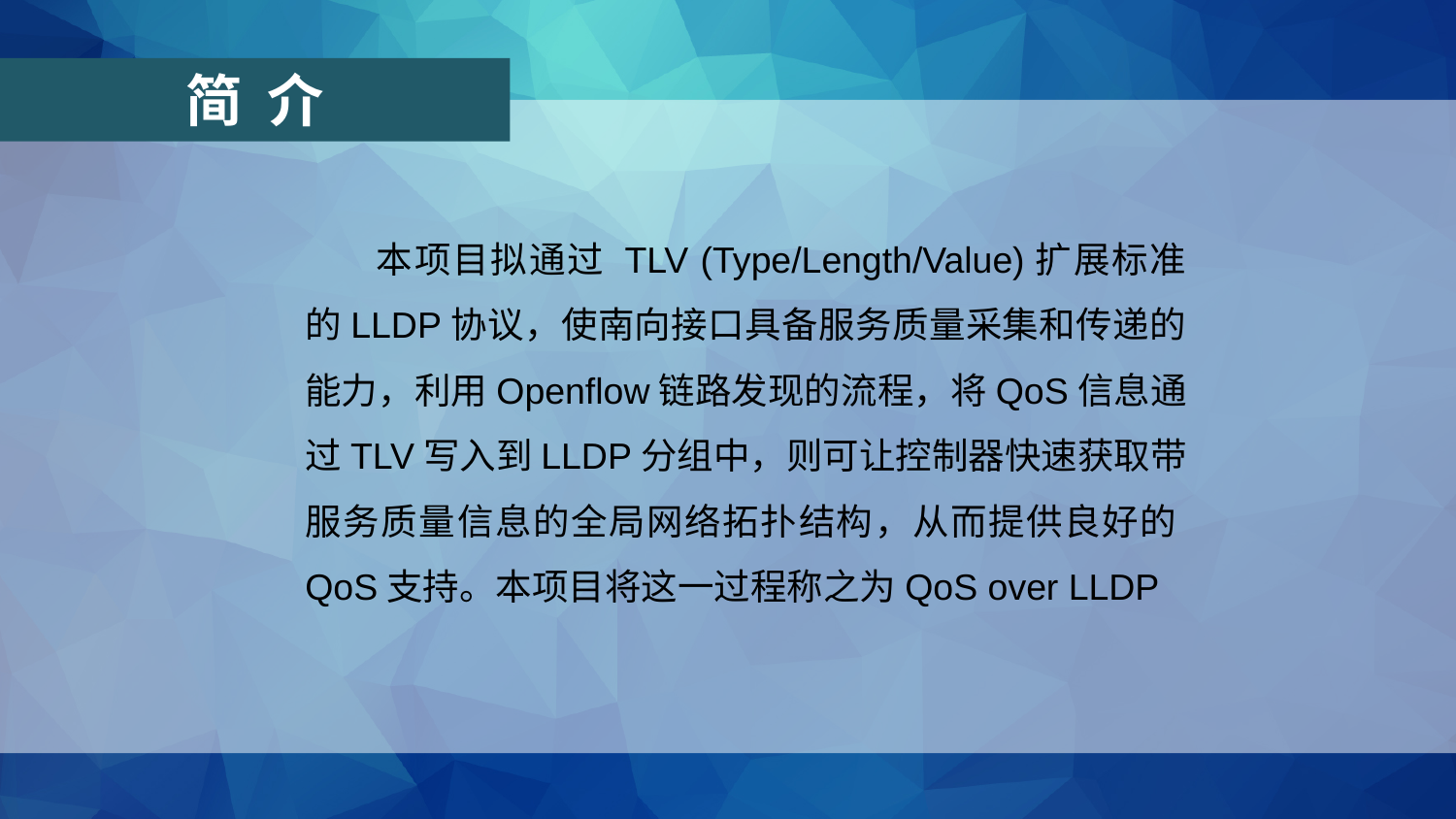

简  介

      本项目拟通过 TLV (Type/Length/Value)扩展标准的LLDP协议，使南向接口具备服务质量采集和传递的能力，利用Openflow链路发现的流程，将QoS信息通过TLV写入到LLDP分组中，则可让控制器快速获取带服务质量信息的全局网络拓扑结构，从而提供良好的QoS支持。本项目将这一过程称之为QoS over LLDP